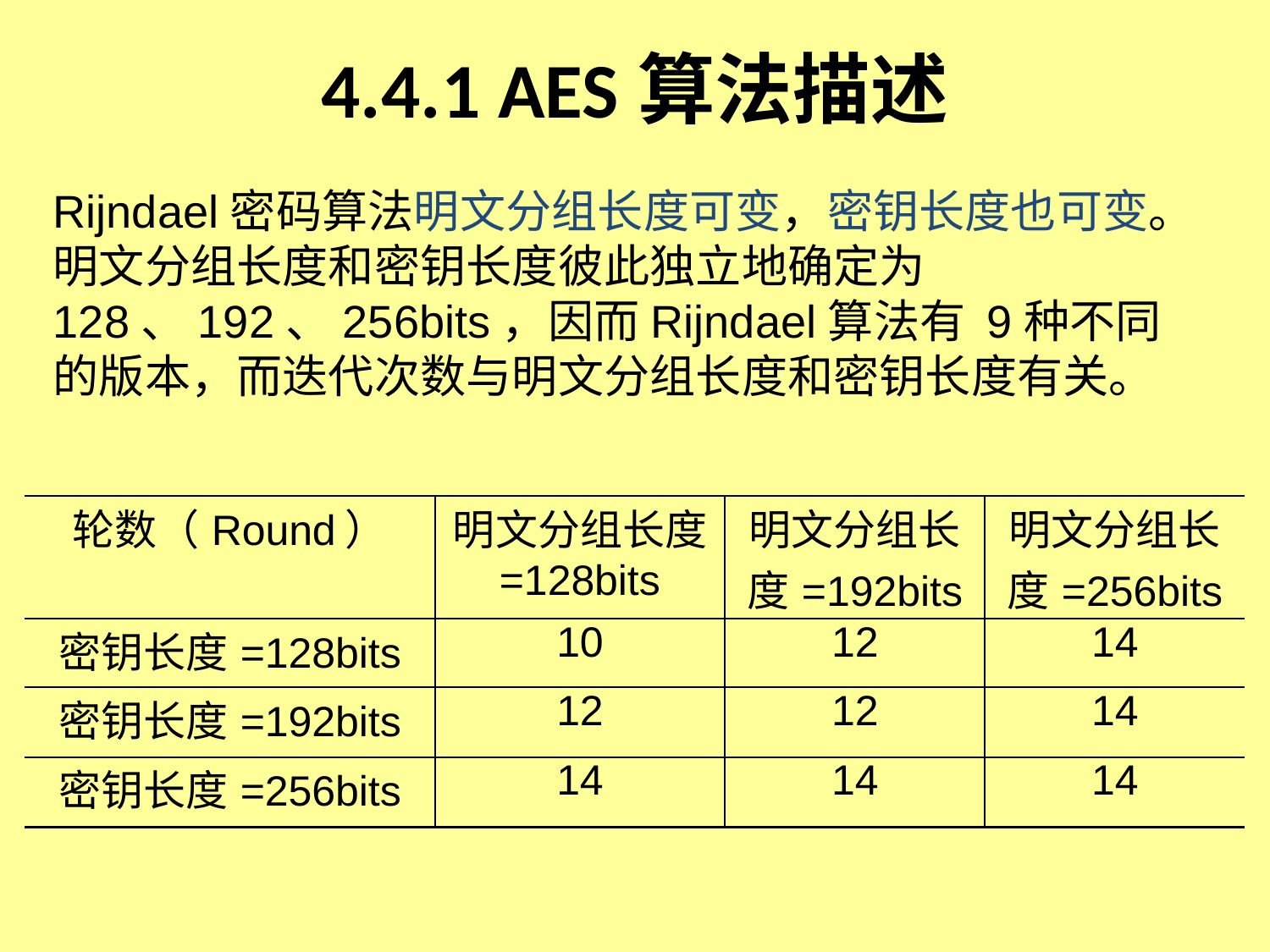

# 4.4.1 AES算法描述
Rijndael密码算法明文分组长度可变，密钥长度也可变。明文分组长度和密钥长度彼此独立地确定为128、192、256bits，因而Rijndael算法有 9种不同的版本，而迭代次数与明文分组长度和密钥长度有关。
| 轮数（Round） | 明文分组长度 =128bits | 明文分组长度=192bits | 明文分组长度=256bits |
| --- | --- | --- | --- |
| 密钥长度=128bits | 10 | 12 | 14 |
| 密钥长度=192bits | 12 | 12 | 14 |
| 密钥长度=256bits | 14 | 14 | 14 |